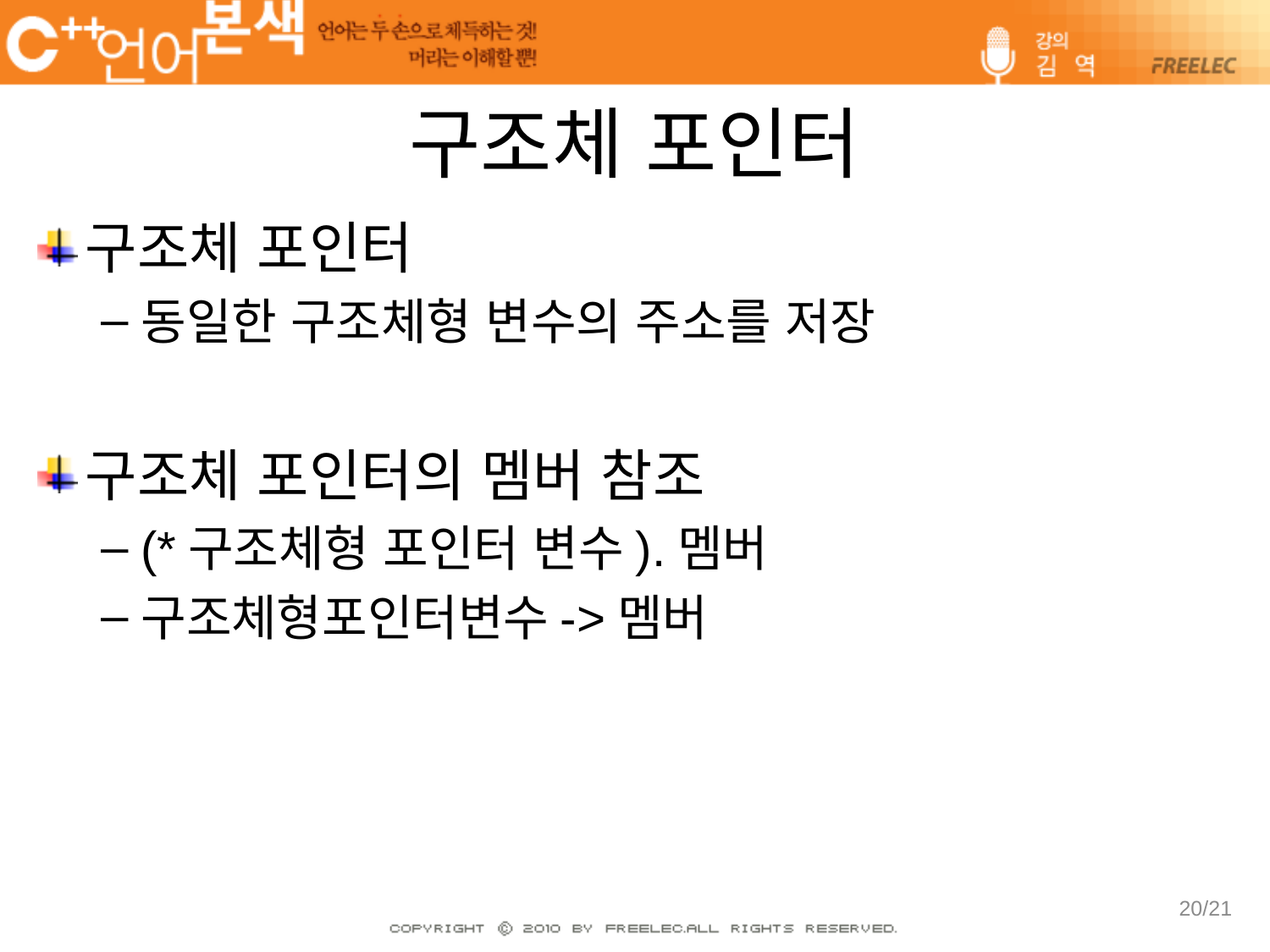

# 구조체 포인터
구조체 포인터
동일한 구조체형 변수의 주소를 저장

구조체 포인터의 멤버 참조
(*구조체형 포인터 변수).멤버
구조체형포인터변수->멤버
20/21